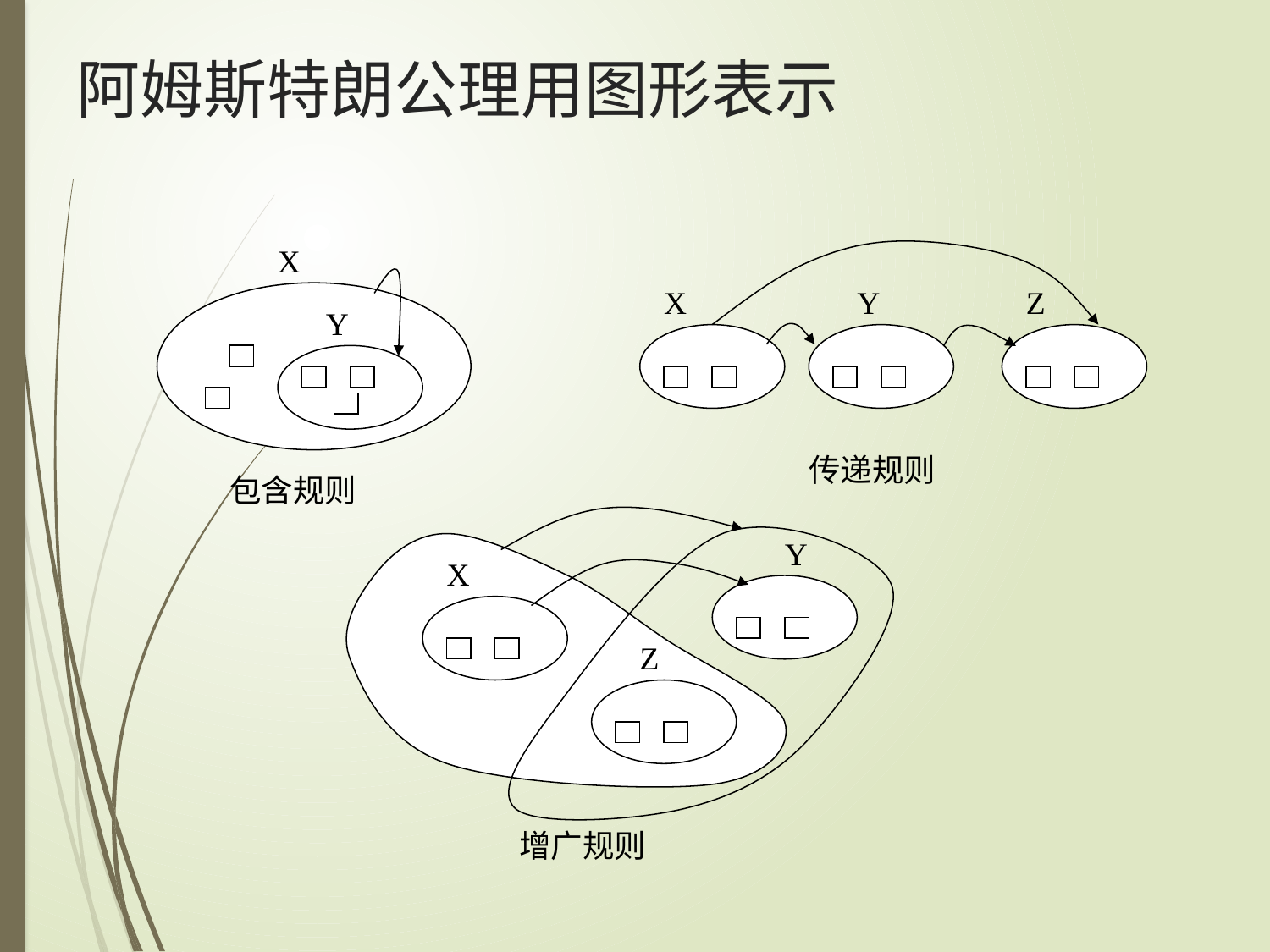

阿姆斯特朗公理用图形表示

X

X
Y
Z
Y

传递规则
包含规则

Y
X

Z

增广规则